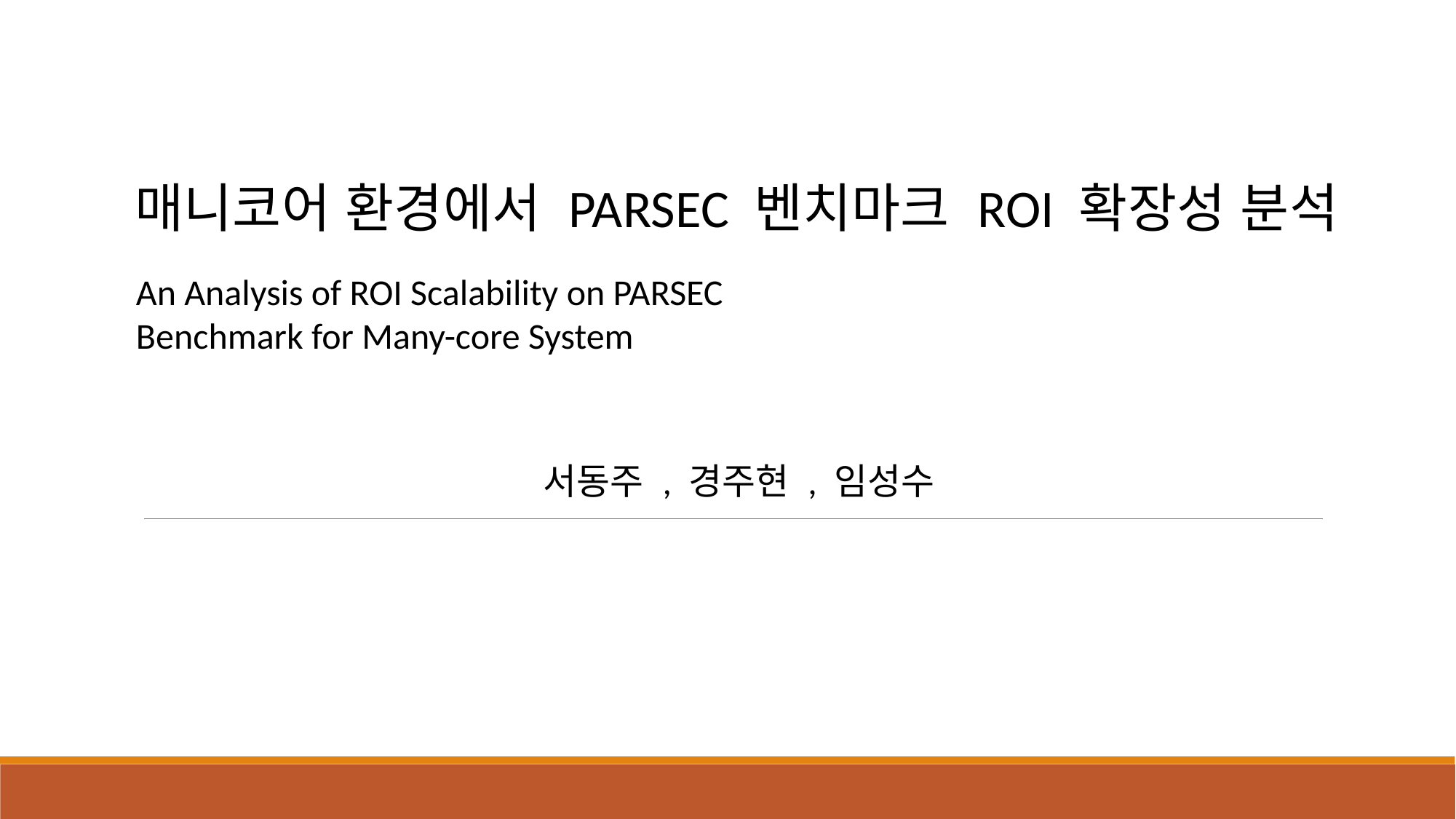

매니코어 환경에서 PARSEC 벤치마크 ROI 확장성 분석
An Analysis of ROI Scalability on PARSEC
Benchmark for Many-core System
서동주 , 경주현 , 임성수